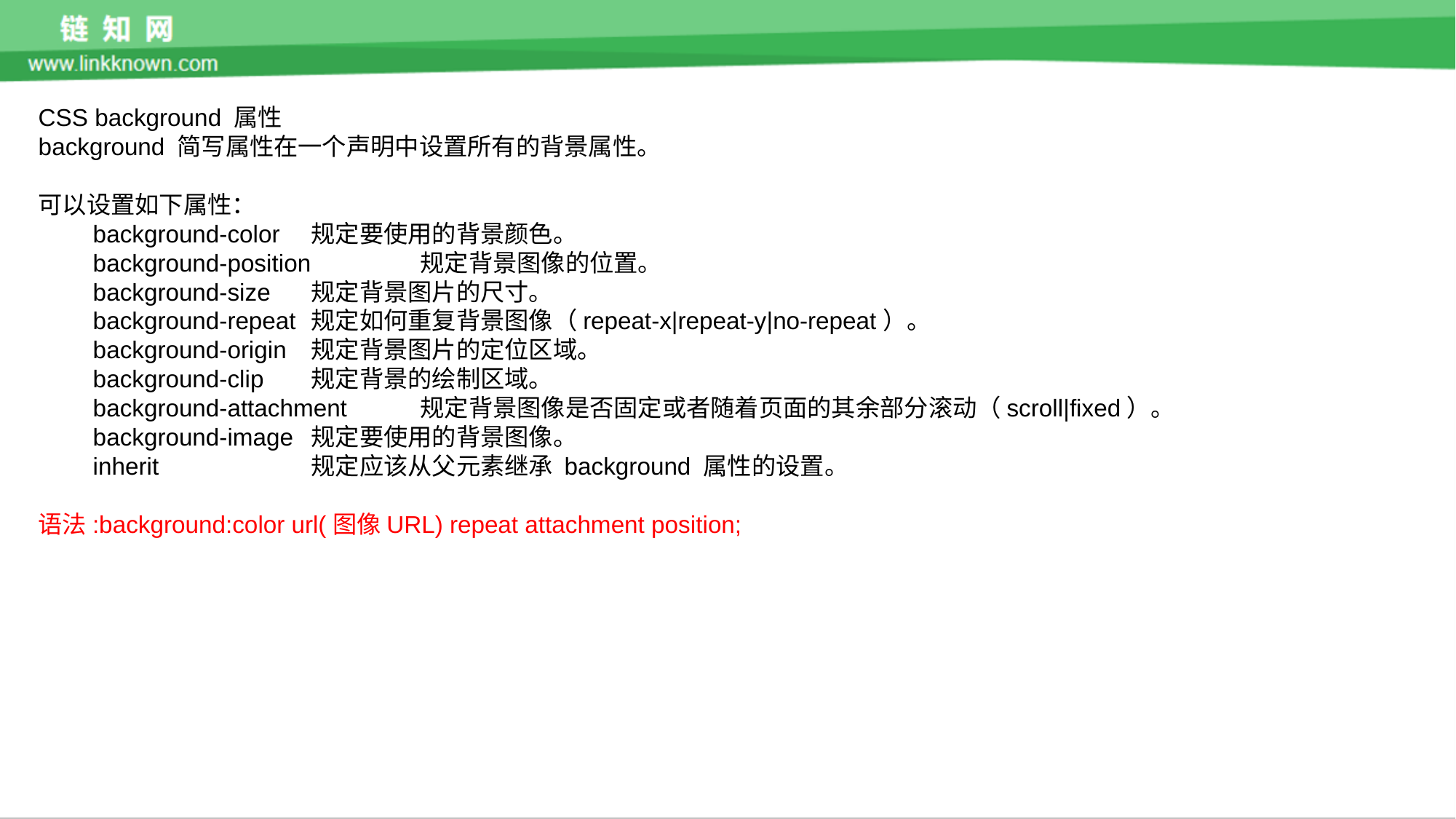

CSS background 属性
background 简写属性在一个声明中设置所有的背景属性。

可以设置如下属性：
background-color	规定要使用的背景颜色。
background-position	规定背景图像的位置。
background-size	规定背景图片的尺寸。
background-repeat	规定如何重复背景图像（repeat-x|repeat-y|no-repeat）。
background-origin	规定背景图片的定位区域。
background-clip	规定背景的绘制区域。
background-attachment	规定背景图像是否固定或者随着页面的其余部分滚动（scroll|fixed）。
background-image	规定要使用的背景图像。
inherit		规定应该从父元素继承 background 属性的设置。

语法:background:color url(图像URL) repeat attachment position;